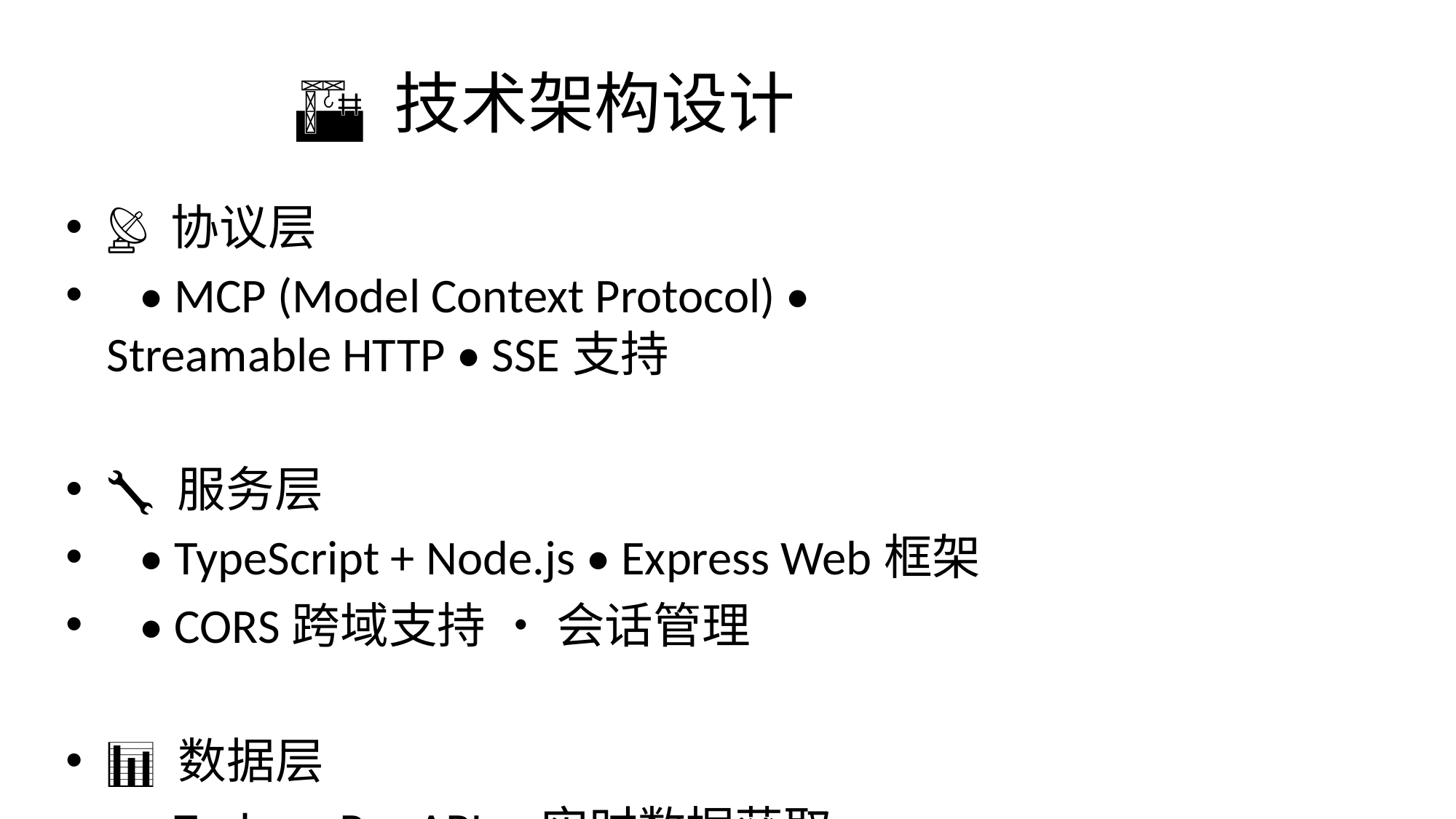

# 🏗️ 技术架构设计
📡 协议层
   • MCP (Model Context Protocol) • Streamable HTTP • SSE支持

🔧 服务层
   • TypeScript + Node.js • Express Web框架
   • CORS跨域支持 • 会话管理

📊 数据层
   • Tushare Pro API • 实时数据获取
   • 数据格式化 • 错误处理机制

🛠️ 工具层
   • 16个专业金融工具 • 模块化设计
   • 参数验证 • 结果格式化

📦 部署层
   • NPM包分发 • Docker容器化
   • 云服务部署 • 本地开发支持